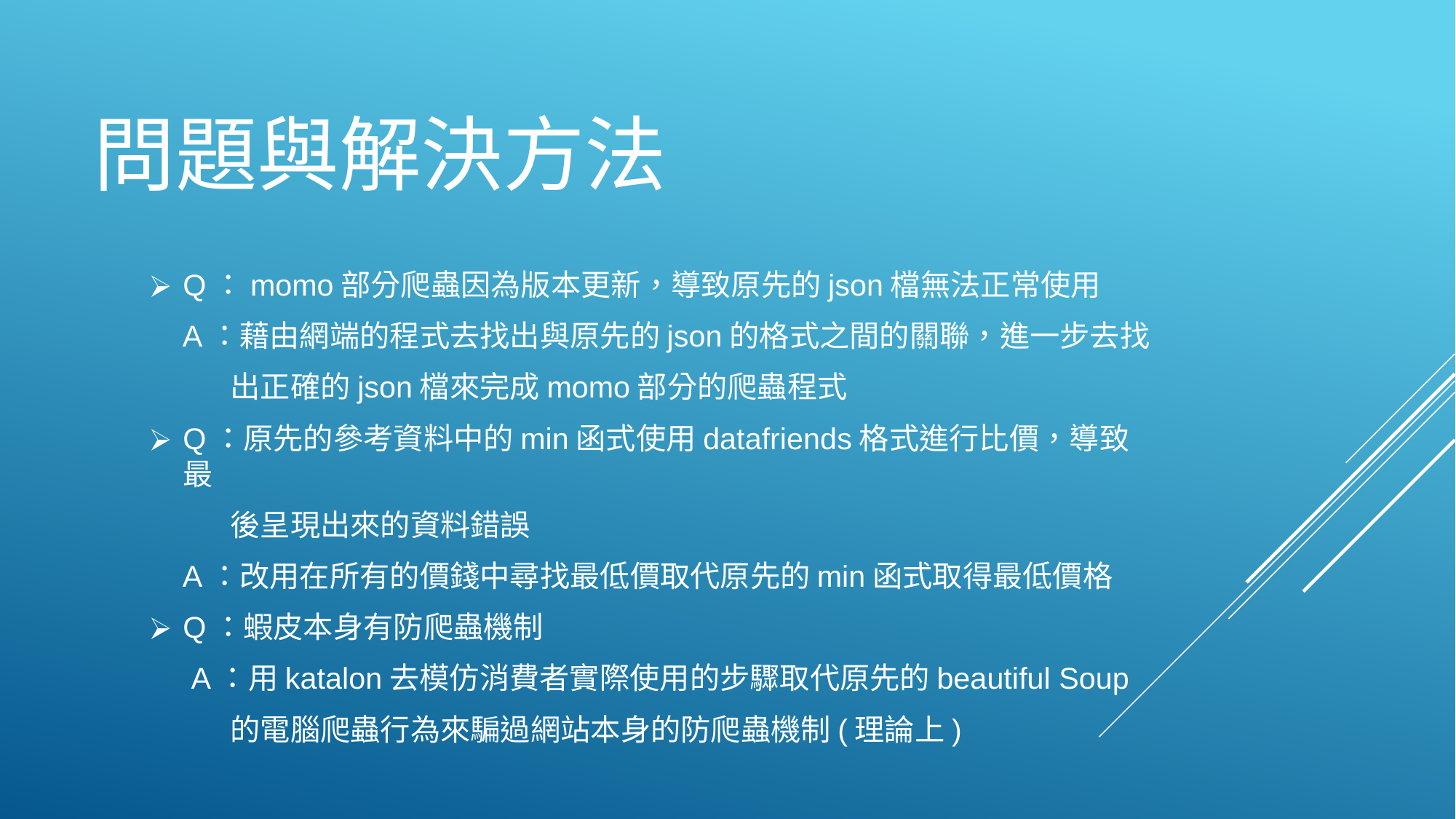

# 問題與解決方法
Q：momo部分爬蟲因為版本更新，導致原先的json檔無法正常使用
    A：藉由網端的程式去找出與原先的json的格式之間的關聯，進一步去找
           出正確的json檔來完成momo部分的爬蟲程式
Q：原先的參考資料中的min函式使用datafriends格式進行比價，導致最
           後呈現出來的資料錯誤
    A：改用在所有的價錢中尋找最低價取代原先的min函式取得最低價格
Q：蝦皮本身有防爬蟲機制
     A：用katalon去模仿消費者實際使用的步驟取代原先的beautiful Soup
           的電腦爬蟲行為來騙過網站本身的防爬蟲機制(理論上)